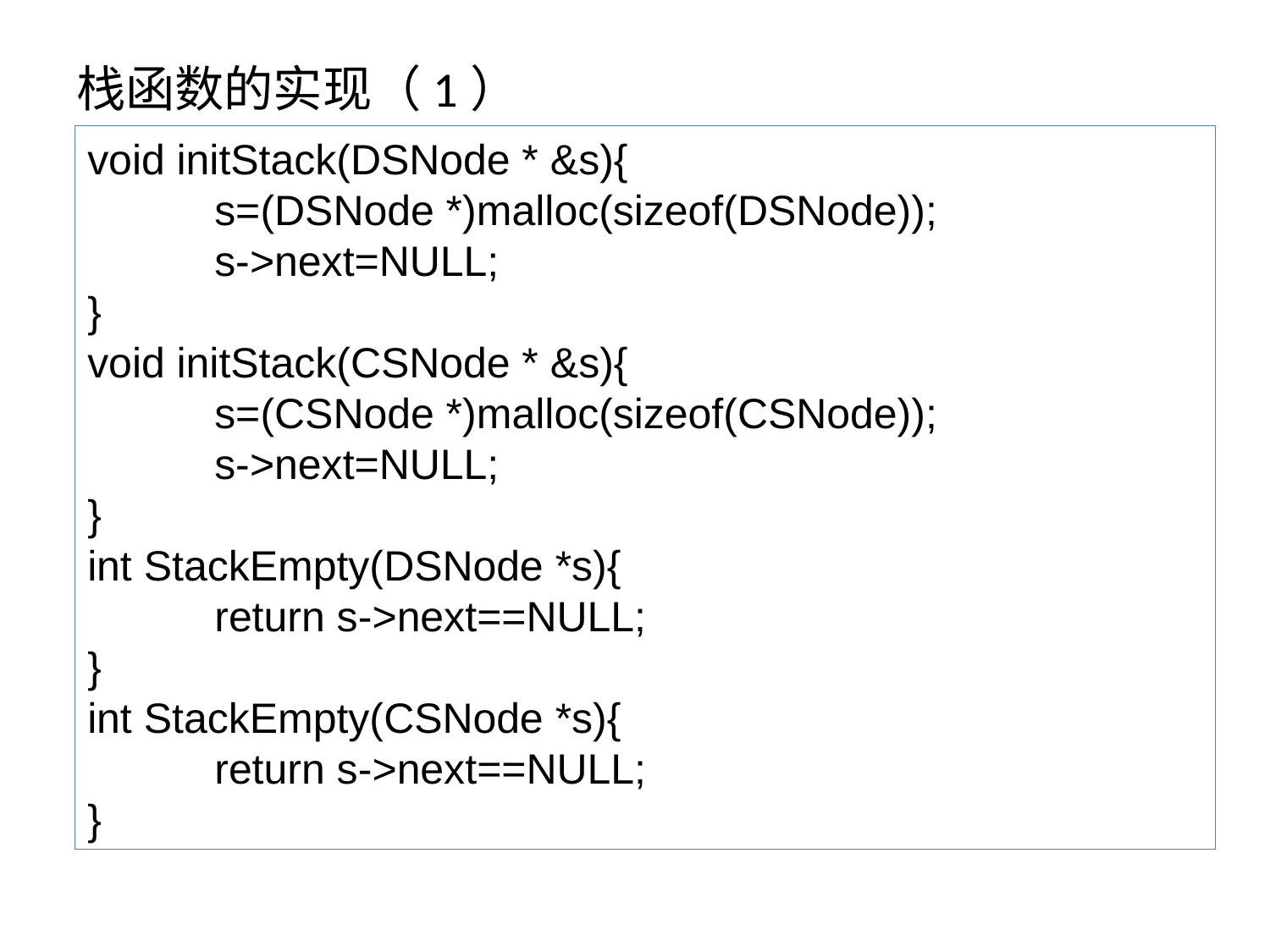

# 栈函数的实现（1）
void initStack(DSNode * &s){
	s=(DSNode *)malloc(sizeof(DSNode));
	s->next=NULL;
}
void initStack(CSNode * &s){
	s=(CSNode *)malloc(sizeof(CSNode));
	s->next=NULL;
}
int StackEmpty(DSNode *s){
	return s->next==NULL;
}
int StackEmpty(CSNode *s){
	return s->next==NULL;
}